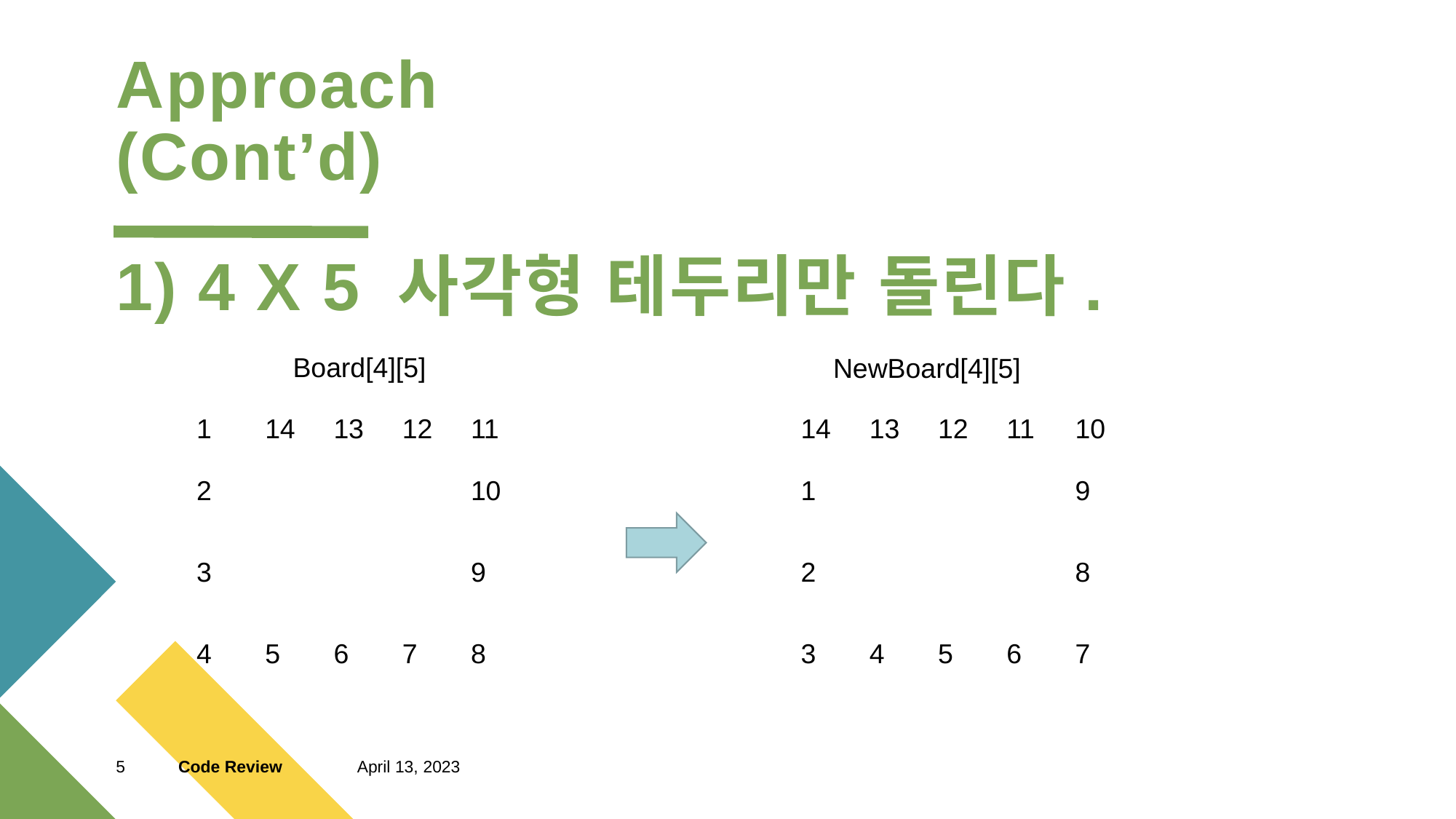

# Approach (Cont’d)
1) 4 X 5 사각형 테두리만 돌린다.
Board[4][5]
NewBoard[4][5]
| 14 | 13 | 12 | 11 | 10 |
| --- | --- | --- | --- | --- |
| 1 |  |  |  | 9 |
| 2 |  |  |  | 8 |
| 3 | 4 | 5 | 6 | 7 |
| 1 | 14 | 13 | 12 | 11 |
| --- | --- | --- | --- | --- |
| 2 |  |  |  | 10 |
| 3 |  |  |  | 9 |
| 4 | 5 | 6 | 7 | 8 |

5
Code Review
April 13, 2023